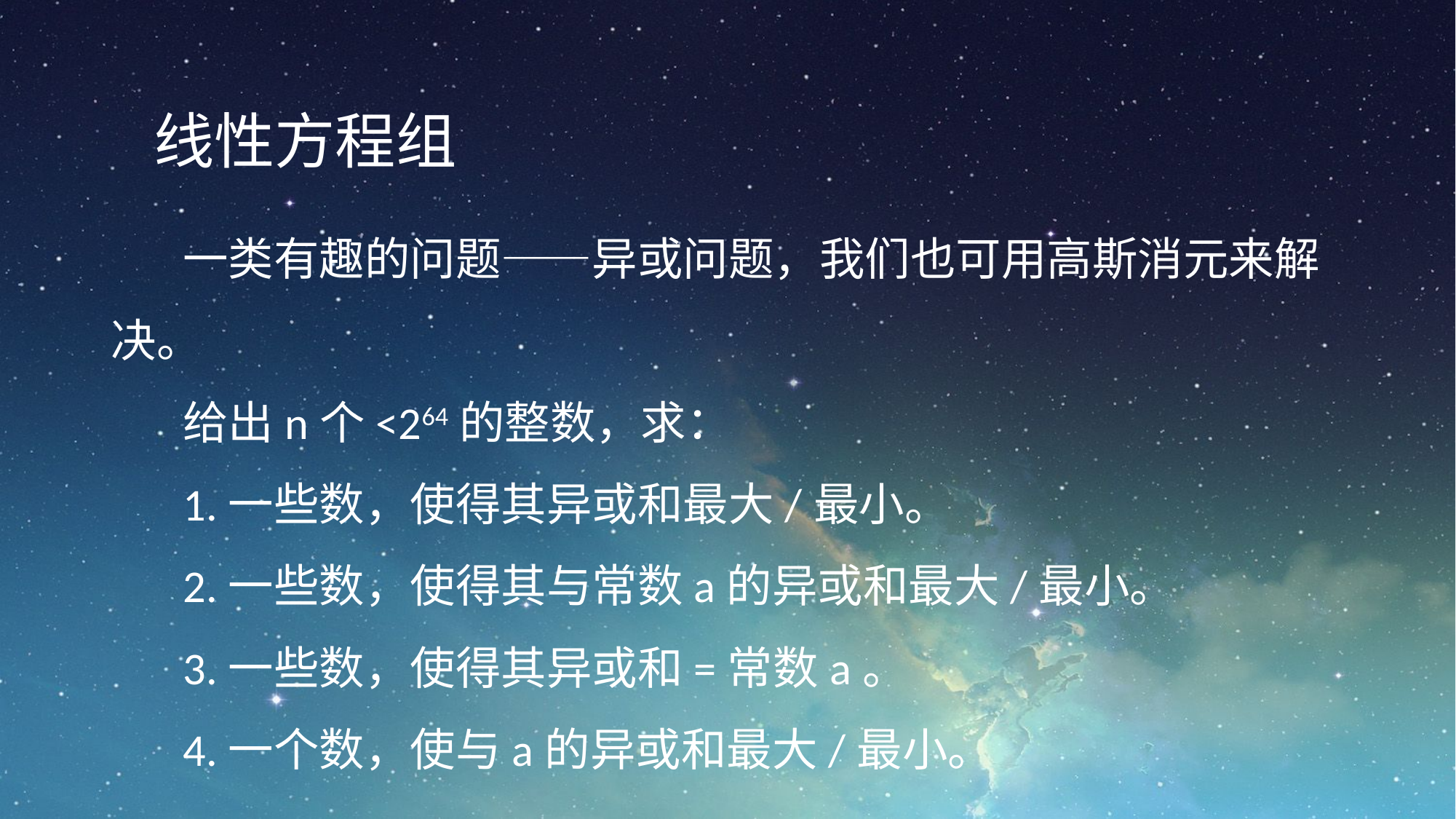

线性方程组
一类有趣的问题——异或问题，我们也可用高斯消元来解决。
给出n个<264的整数，求：
1.一些数，使得其异或和最大/最小。
2.一些数，使得其与常数a的异或和最大/最小。
3.一些数，使得其异或和=常数a。
4.一个数，使与a的异或和最大/最小。